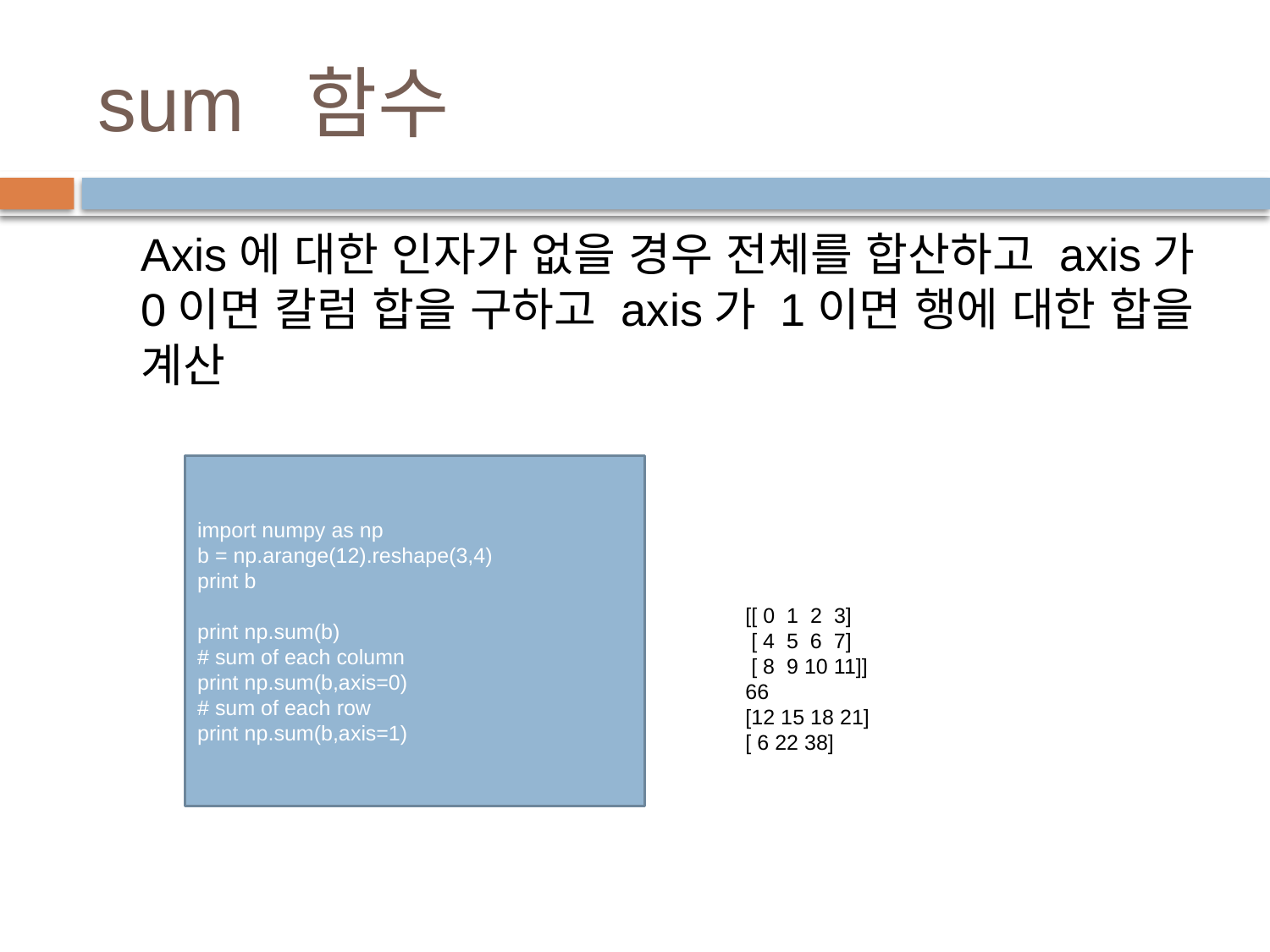

# sum  함수
Axis에 대한 인자가 없을 경우 전체를 합산하고 axis가 0이면 칼럼 합을 구하고 axis가 1이면 행에 대한 합을 계산
import numpy as np
b = np.arange(12).reshape(3,4)
print b

print np.sum(b)
# sum of each column
print np.sum(b,axis=0)
# sum of each row
print np.sum(b,axis=1)
[[ 0  1  2  3]
 [ 4  5  6  7]
 [ 8  9 10 11]]
66
[12 15 18 21]
[ 6 22 38]